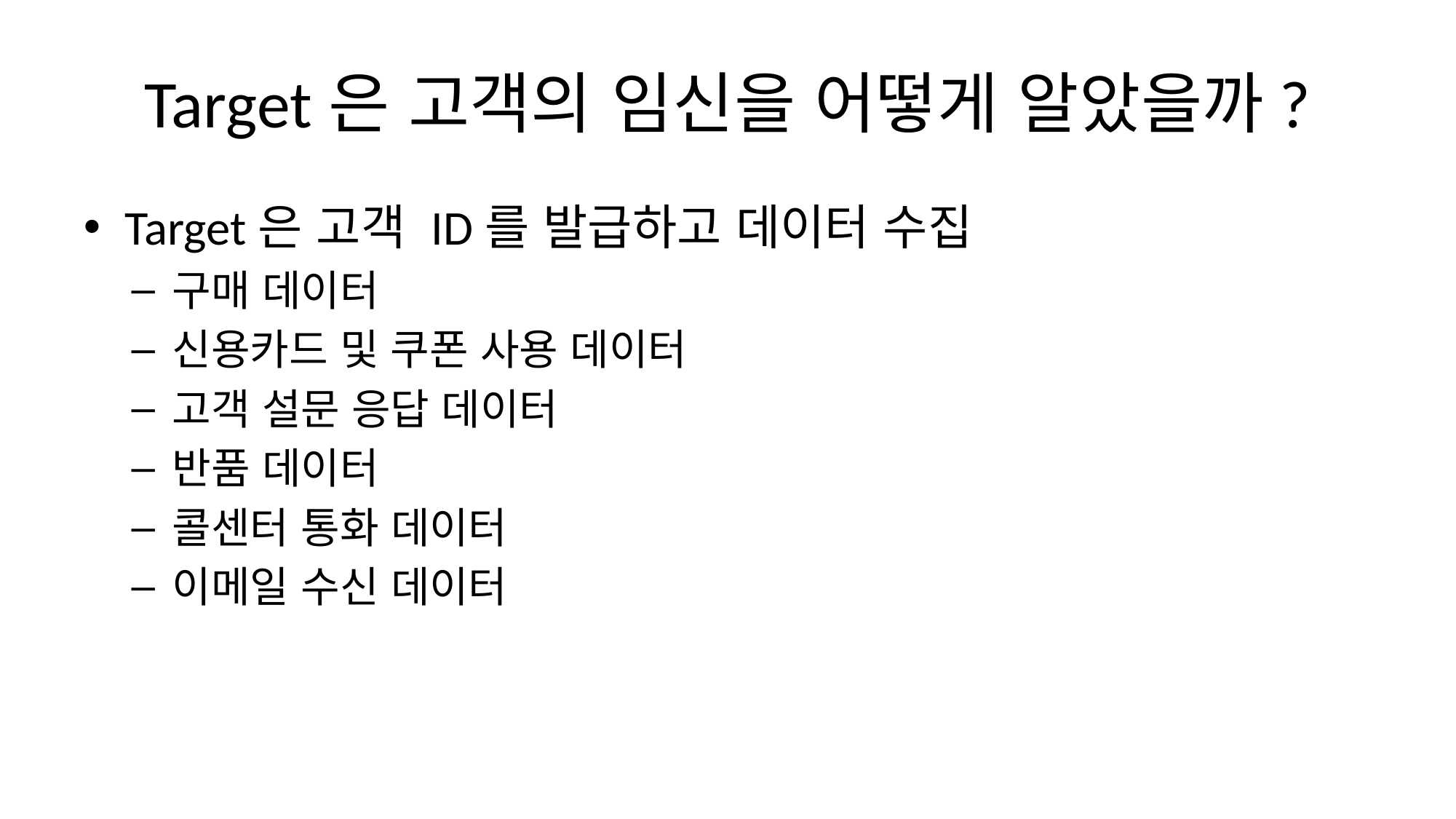

# Target은 고객의 임신을 어떻게 알았을까?
Target은 고객 ID를 발급하고 데이터 수집
구매 데이터
신용카드 및 쿠폰 사용 데이터
고객 설문 응답 데이터
반품 데이터
콜센터 통화 데이터
이메일 수신 데이터